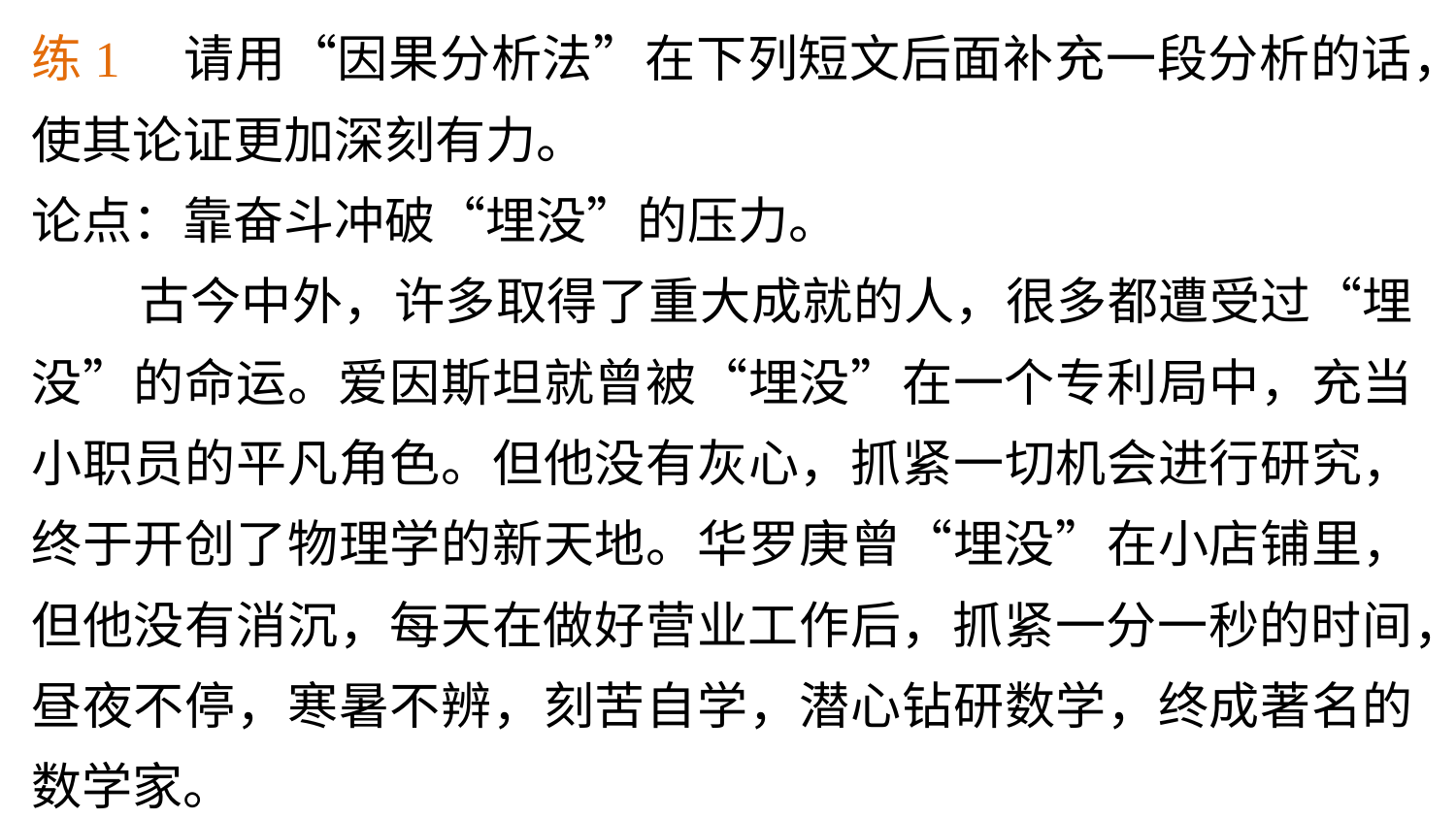

练1　请用“因果分析法”在下列短文后面补充一段分析的话，使其论证更加深刻有力。
论点：靠奋斗冲破“埋没”的压力。
        古今中外，许多取得了重大成就的人，很多都遭受过“埋没”的命运。爱因斯坦就曾被“埋没”在一个专利局中，充当小职员的平凡角色。但他没有灰心，抓紧一切机会进行研究，终于开创了物理学的新天地。华罗庚曾“埋没”在小店铺里，但他没有消沉，每天在做好营业工作后，抓紧一分一秒的时间，昼夜不停，寒暑不辨，刻苦自学，潜心钻研数学，终成著名的数学家。